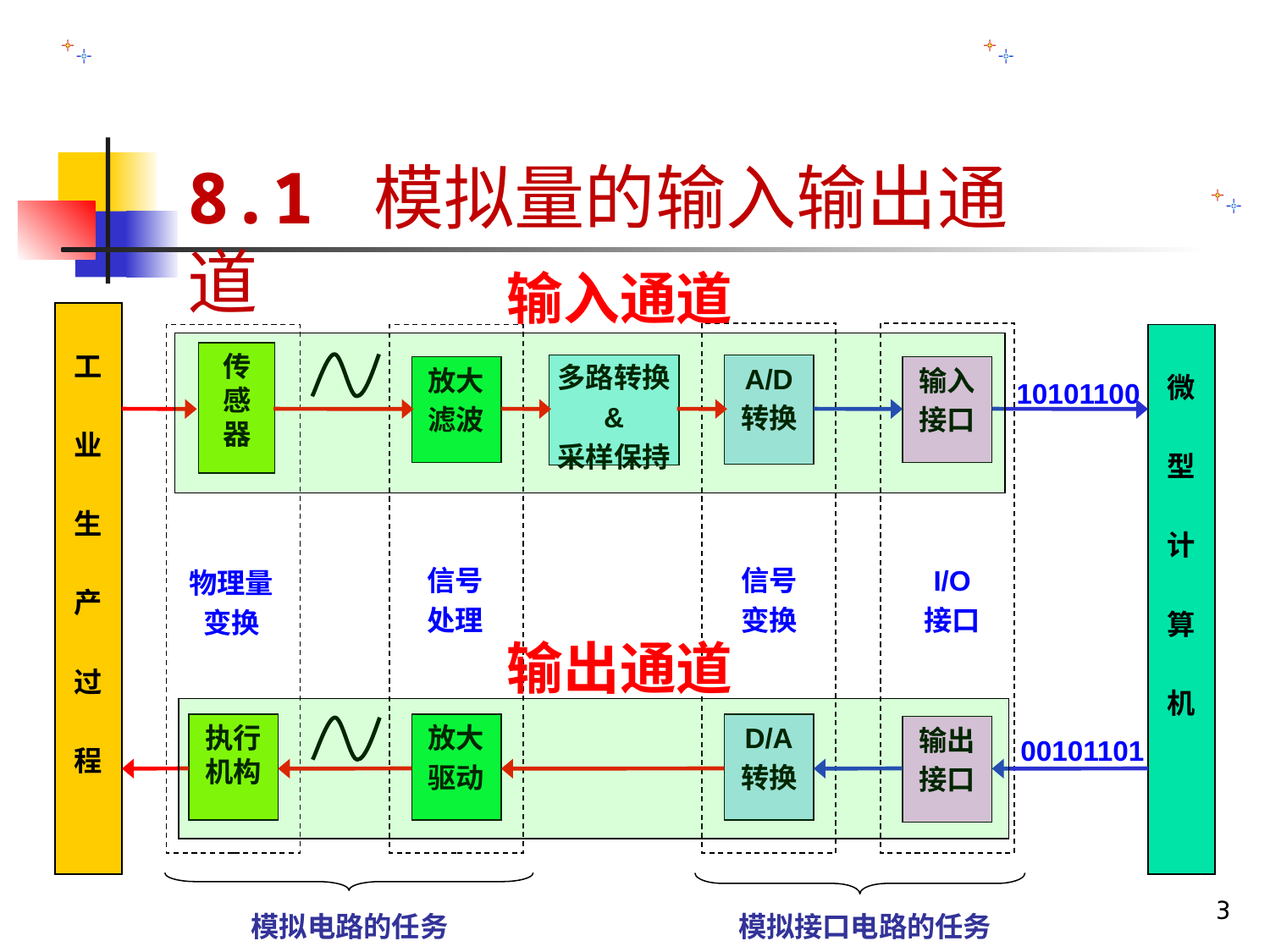

8.1 模拟量的输入输出通道
输入通道

工

业

生

产

过

程

微

型

计

算

机

传感器

A/D
转换
多路转换
&
采样保持
放大
滤波
输入
接口
10101100

信号
处理
信号
变换
I/O
接口
物理量
变换
输出通道

执行机构
放大
驱动
D/A
转换
输出
接口

00101101

3
模拟电路的任务
模拟接口电路的任务